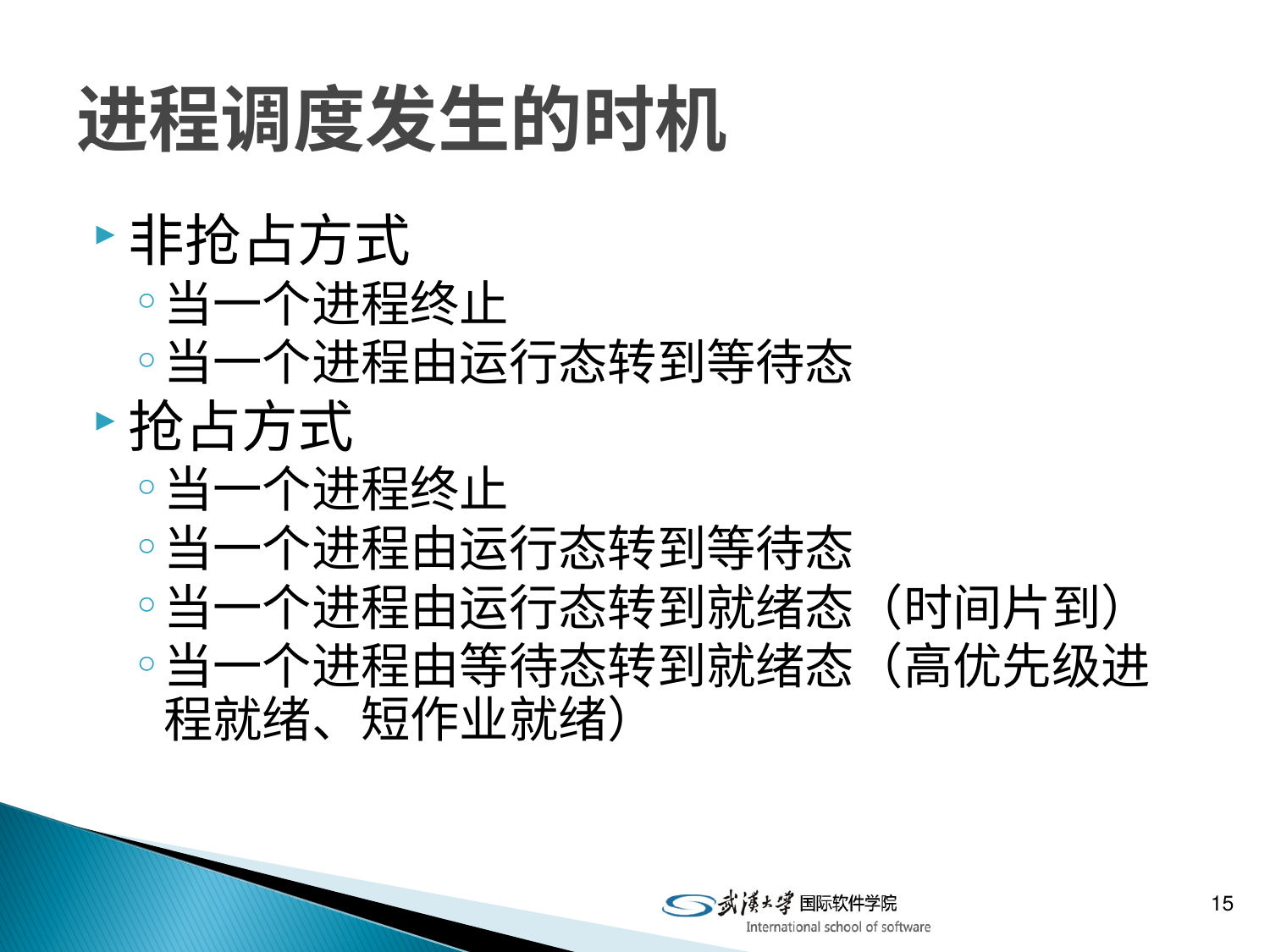

# 进程调度发生的时机
非抢占方式
当一个进程终止
当一个进程由运行态转到等待态
抢占方式
当一个进程终止
当一个进程由运行态转到等待态
当一个进程由运行态转到就绪态（时间片到）
当一个进程由等待态转到就绪态（高优先级进程就绪、短作业就绪）